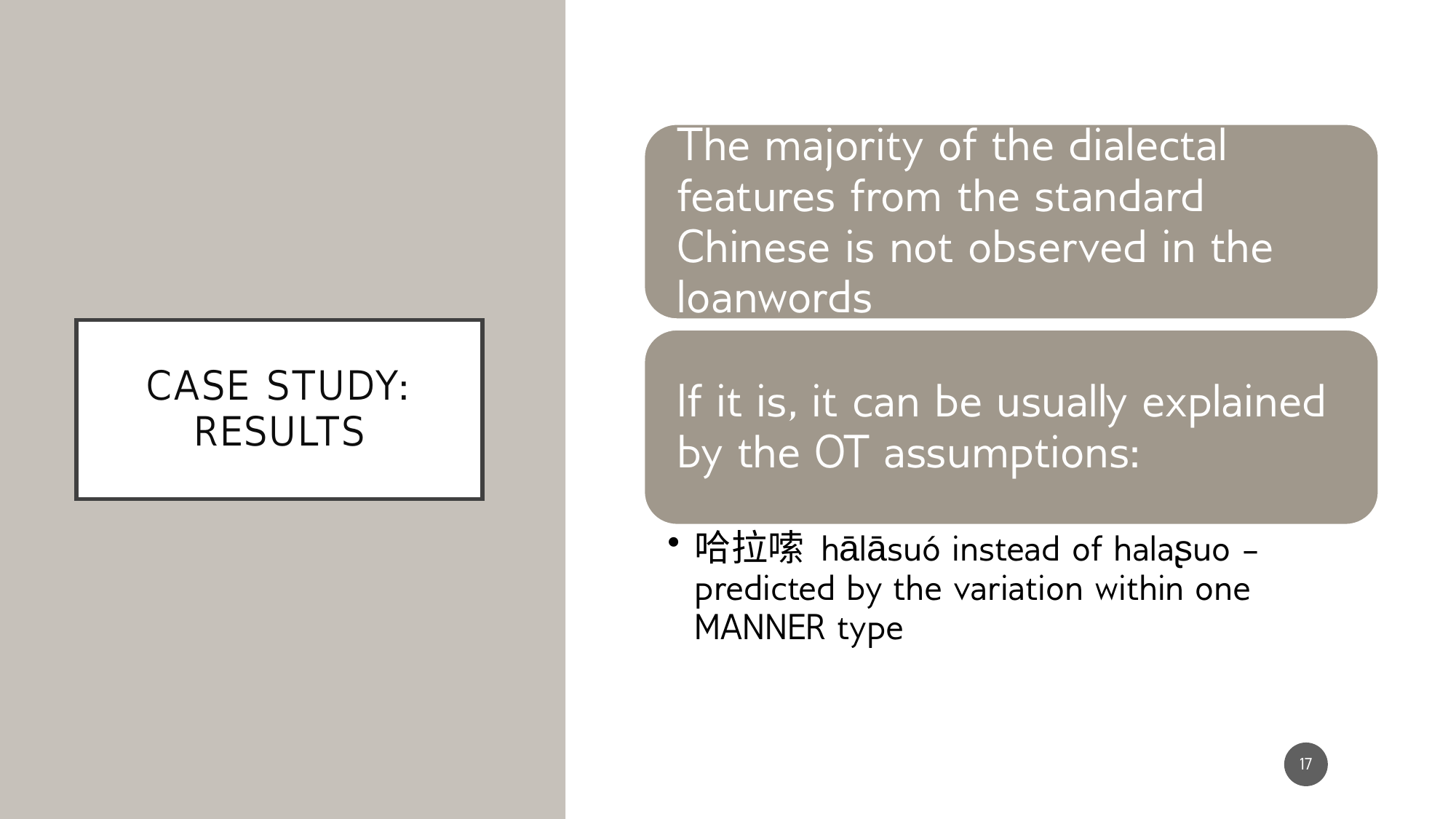

The majority of the dialectal features from the standard Chinese is not observed in the loanwords
If it is, it can be usually explained by the OT assumptions:
哈拉嗦 hālāsuó instead of halaʂuo – predicted by the variation within one MANNER type
# Case Study: Results
17